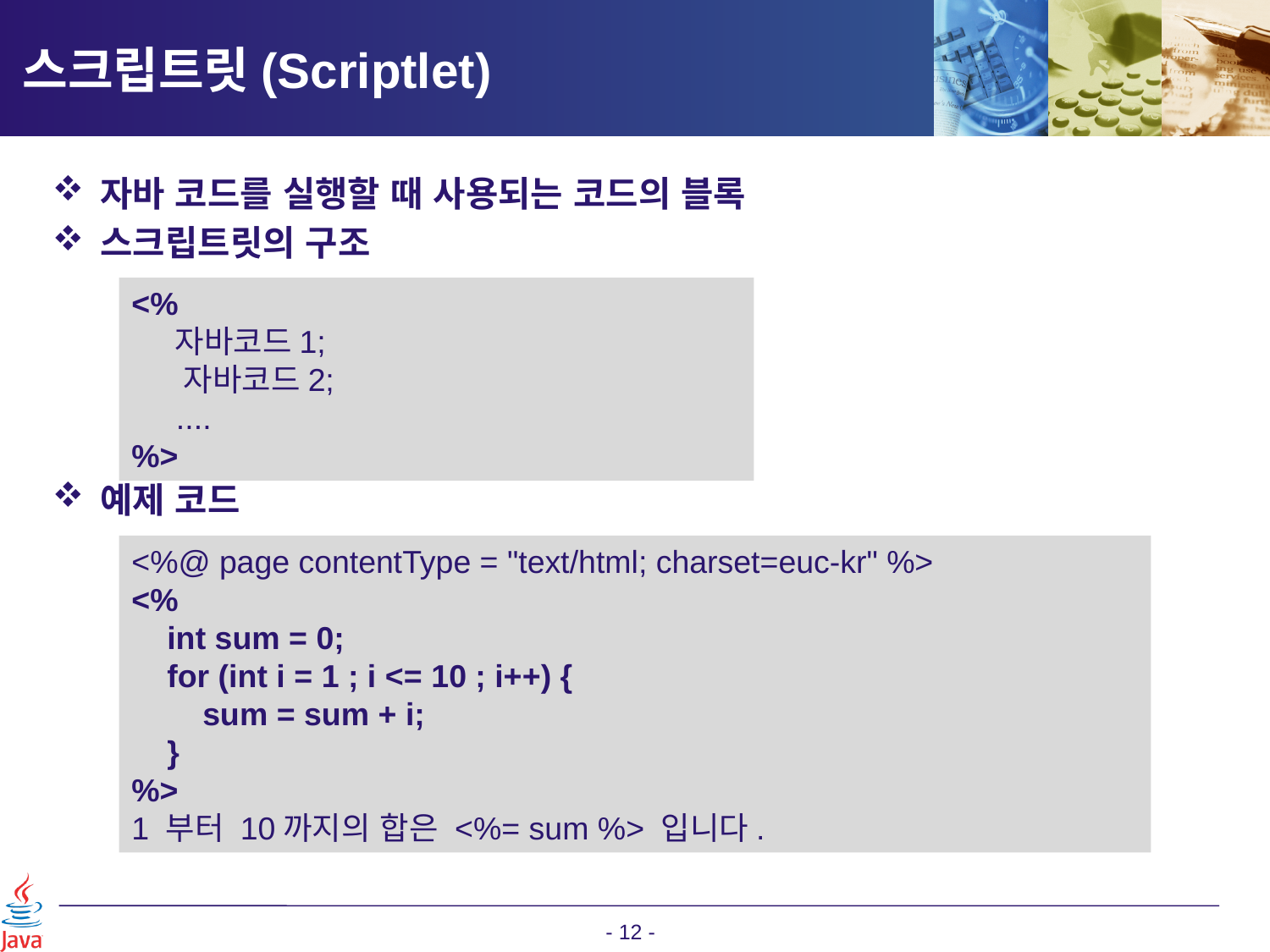

# 스크립트릿(Scriptlet)
자바 코드를 실행할 때 사용되는 코드의 블록
스크립트릿의 구조

예제 코드
<%
     자바코드1;
     자바코드2;
     ....
%>
<%@ page contentType = "text/html; charset=euc-kr" %>
<%
    int sum = 0;
    for (int i = 1 ; i <= 10 ; i++) {
        sum = sum + i;
    }
%>
1 부터 10까지의 합은 <%= sum %> 입니다.